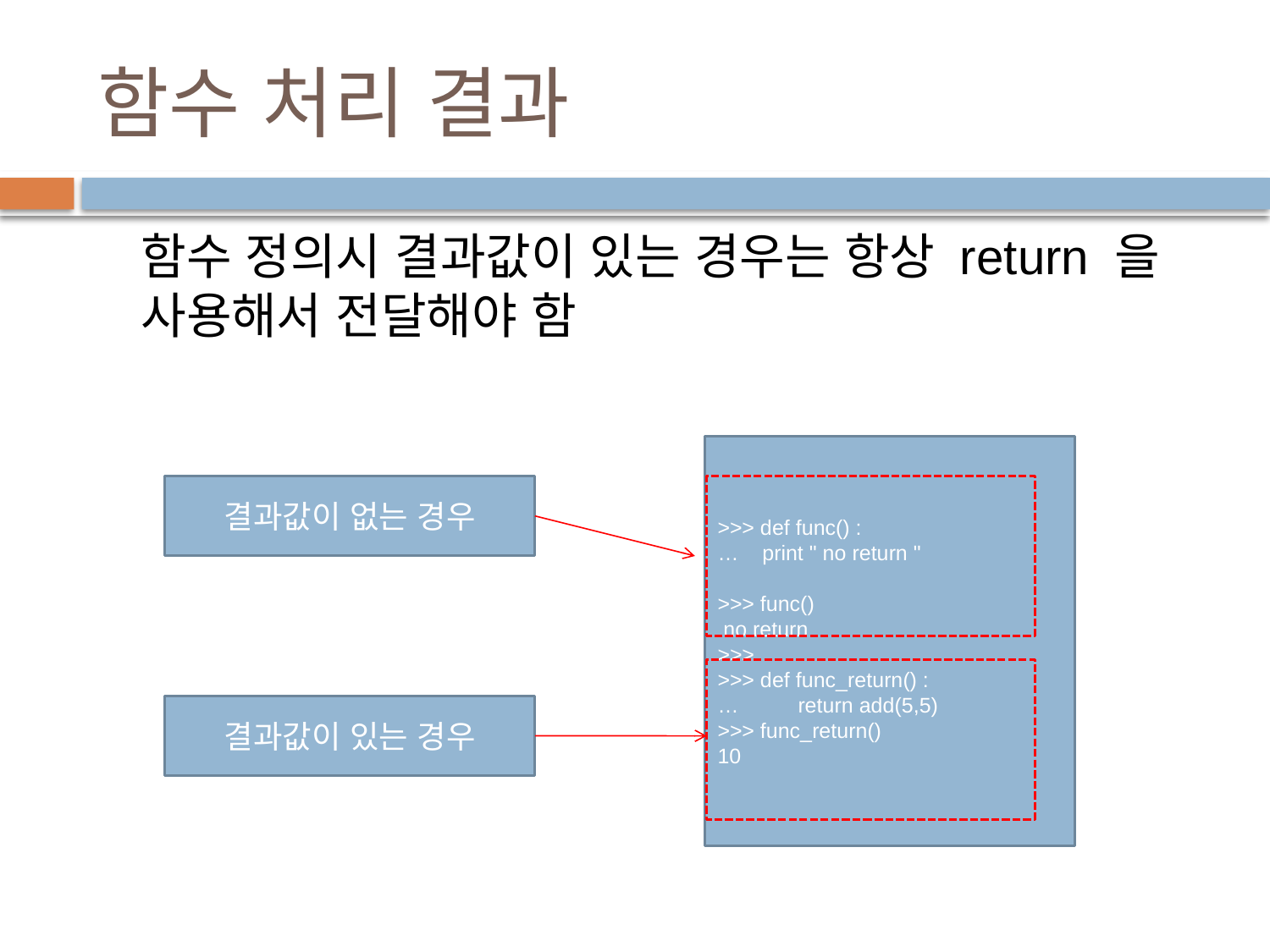

# 함수 처리 결과
함수 정의시 결과값이 있는 경우는 항상 return 을 사용해서 전달해야 함
>>> def func() :
…    print " no return "

>>> func()
 no return
>>>
>>> def func_return() :
…          return add(5,5)
>>> func_return()
10
결과값이 없는 경우

결과값이 있는 경우